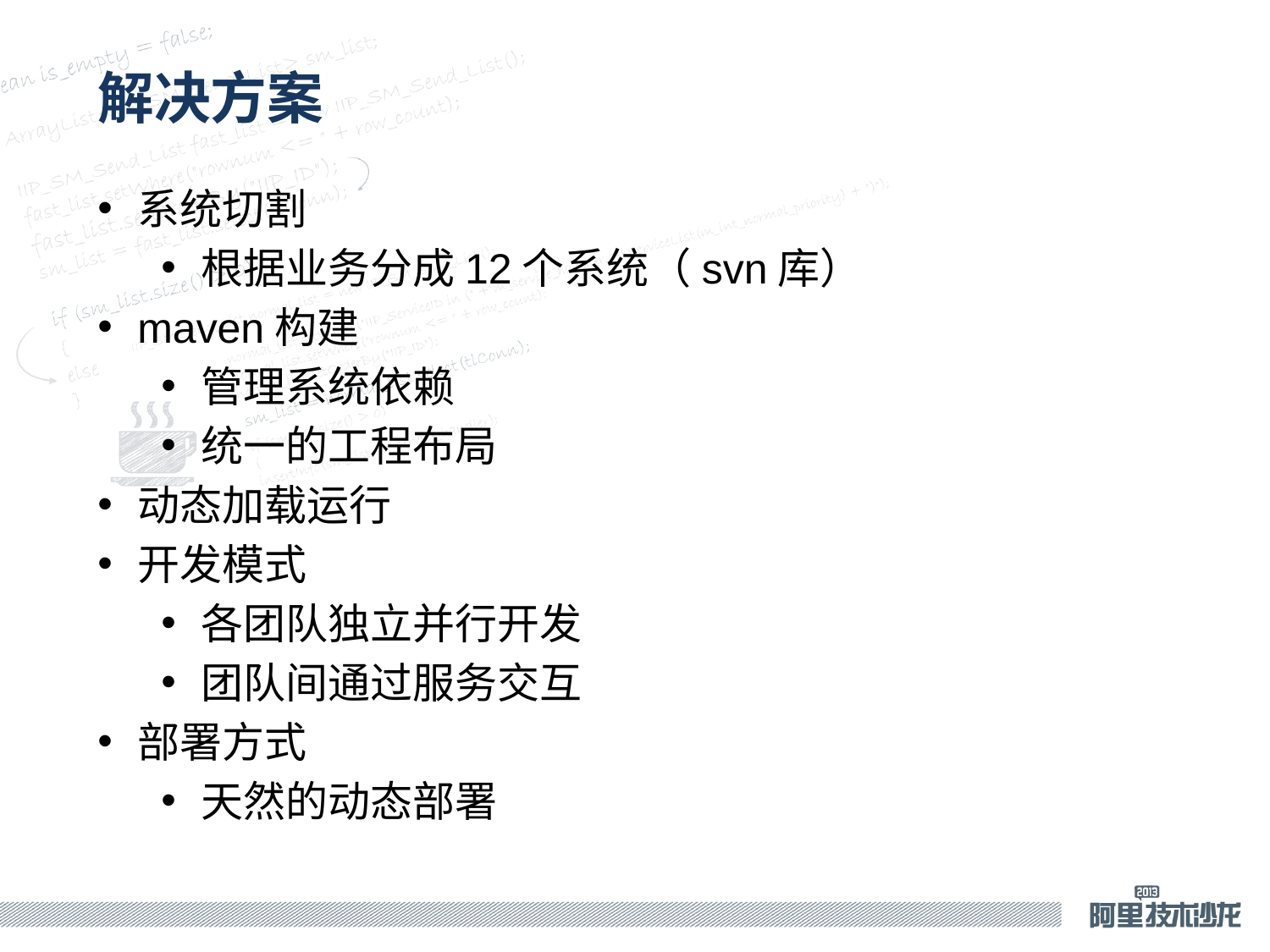

# 解决方案
系统切割
根据业务分成12个系统（svn库）
maven构建
管理系统依赖
统一的工程布局
动态加载运行
开发模式
各团队独立并行开发
团队间通过服务交互
部署方式
天然的动态部署